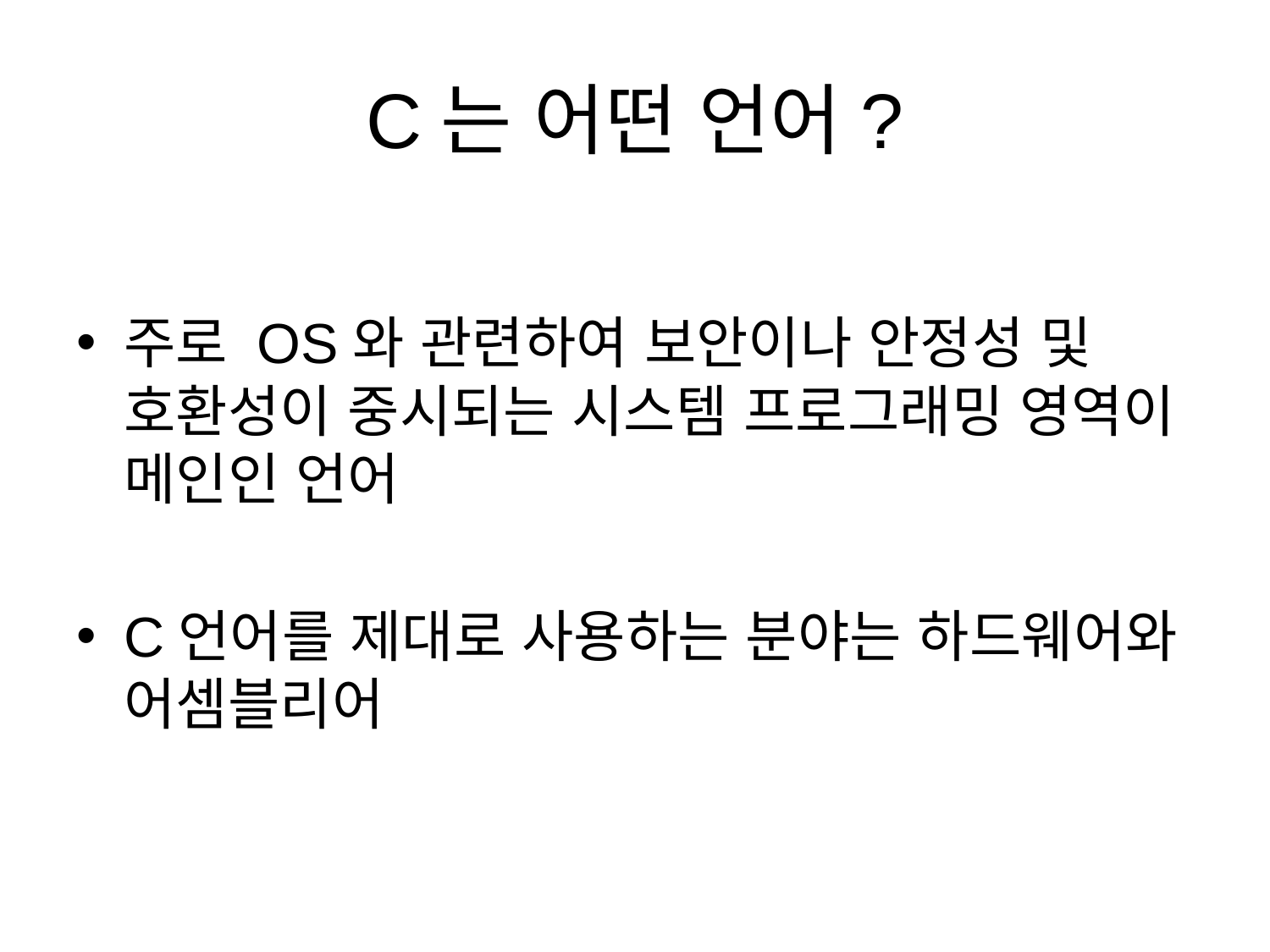

# C는 어떤 언어?

주로 OS와 관련하여 보안이나 안정성 및 호환성이 중시되는 시스템 프로그래밍 영역이 메인인 언어

C언어를 제대로 사용하는 분야는 하드웨어와 어셈블리어